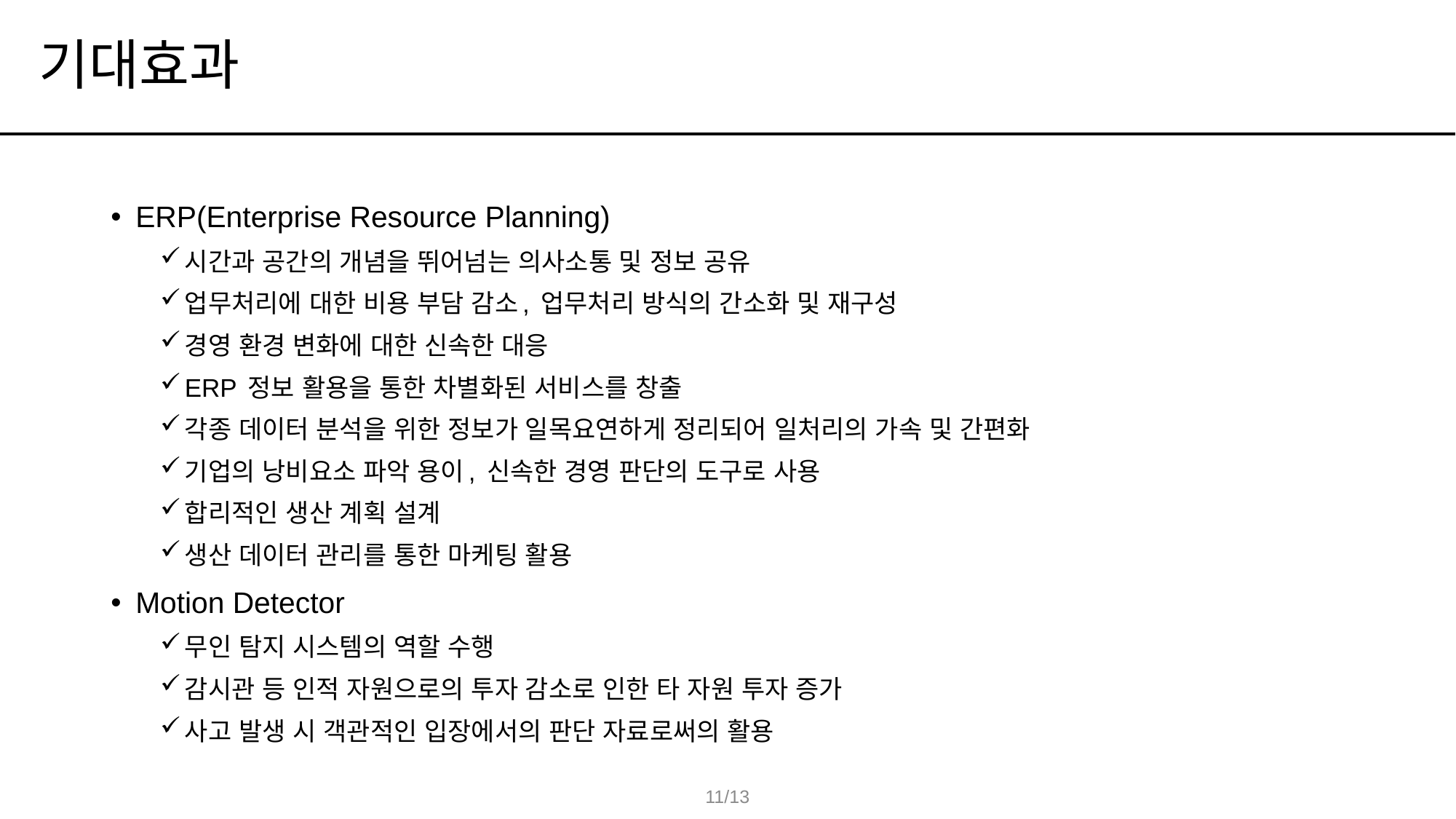

# 기대효과
ERP(Enterprise Resource Planning)
시간과 공간의 개념을 뛰어넘는 의사소통 및 정보 공유
업무처리에 대한 비용 부담 감소, 업무처리 방식의 간소화 및 재구성
경영 환경 변화에 대한 신속한 대응
ERP 정보 활용을 통한 차별화된 서비스를 창출
각종 데이터 분석을 위한 정보가 일목요연하게 정리되어 일처리의 가속 및 간편화
기업의 낭비요소 파악 용이, 신속한 경영 판단의 도구로 사용
합리적인 생산 계획 설계
생산 데이터 관리를 통한 마케팅 활용
Motion Detector
무인 탐지 시스템의 역할 수행
감시관 등 인적 자원으로의 투자 감소로 인한 타 자원 투자 증가
사고 발생 시 객관적인 입장에서의 판단 자료로써의 활용
11/13